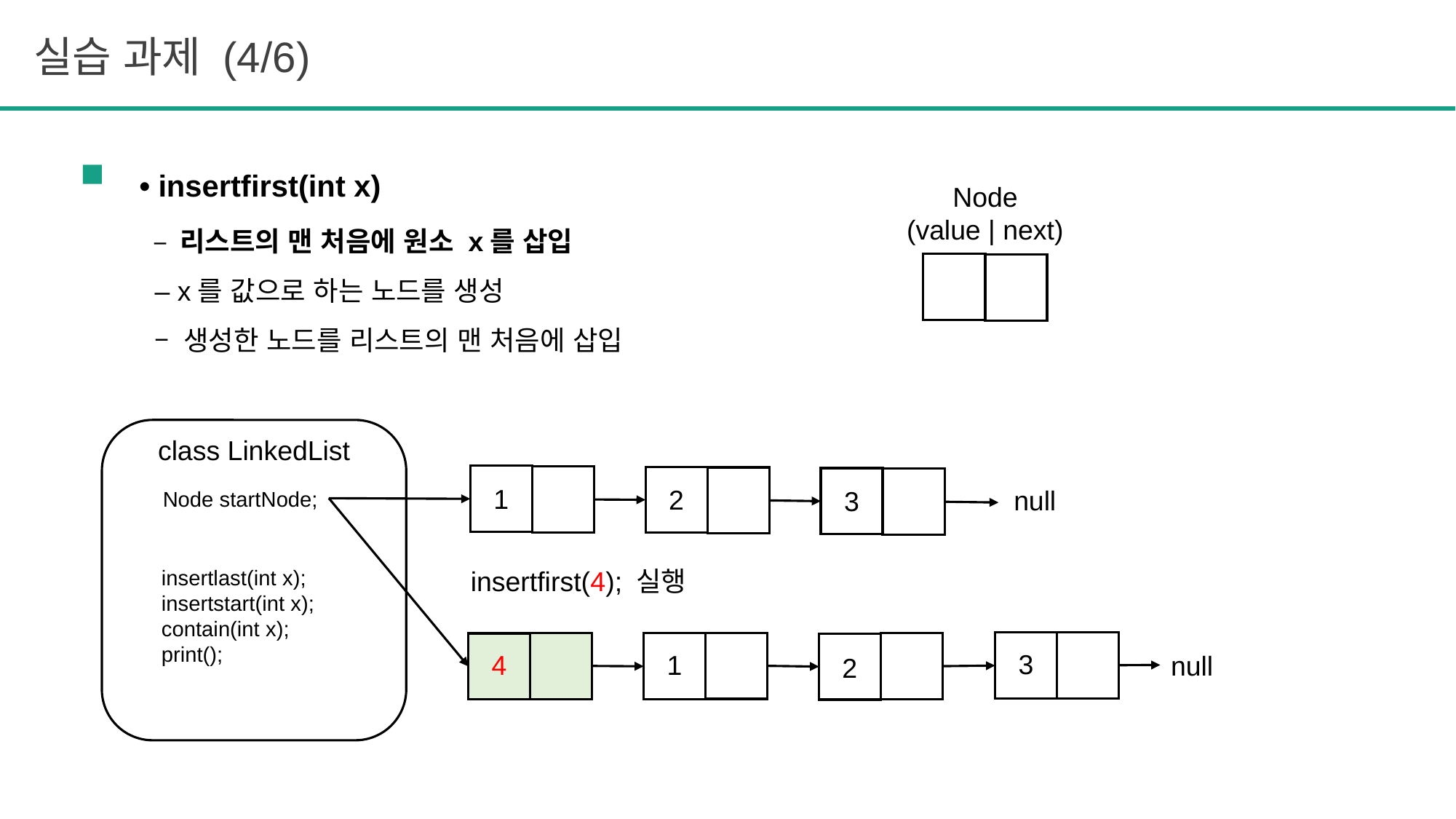

실습 과제 (4/6)
• insertfirst(int x)
  – 리스트의 맨 처음에 원소 x를 삽입
  – x를 값으로 하는 노드를 생성
  – 생성한 노드를 리스트의 맨 처음에 삽입

Node
(value | next)

class LinkedList

1

2

3
null
Node startNode;
insertlast(int x);
insertstart(int x);
contain(int x);
print();
insertfirst(4); 실행

3

1

4

2
null